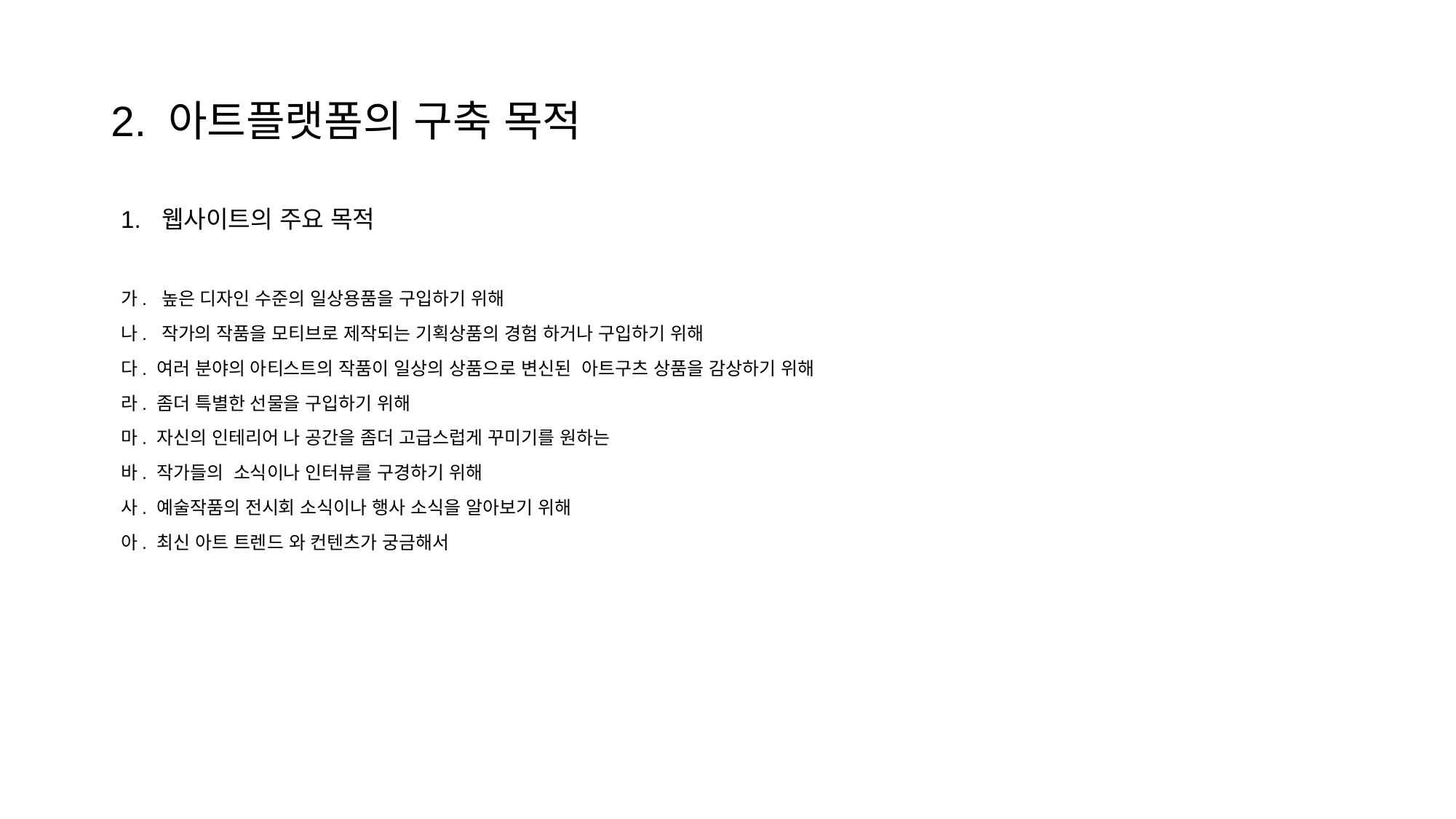

# 2. 아트플랫폼의 구축 목적
웹사이트의 주요 목적

가.  높은 디자인 수준의 일상용품을 구입하기 위해
나.  작가의 작품을 모티브로 제작되는 기획상품의 경험 하거나 구입하기 위해
다. 여러 분야의 아티스트의 작품이 일상의 상품으로 변신된  아트구츠 상품을 감상하기 위해
라. 좀더 특별한 선물을 구입하기 위해
마. 자신의 인테리어 나 공간을 좀더 고급스럽게 꾸미기를 원하는
바. 작가들의  소식이나 인터뷰를 구경하기 위해
사. 예술작품의 전시회 소식이나 행사 소식을 알아보기 위해
아. 최신 아트 트렌드 와 컨텐츠가 궁금해서